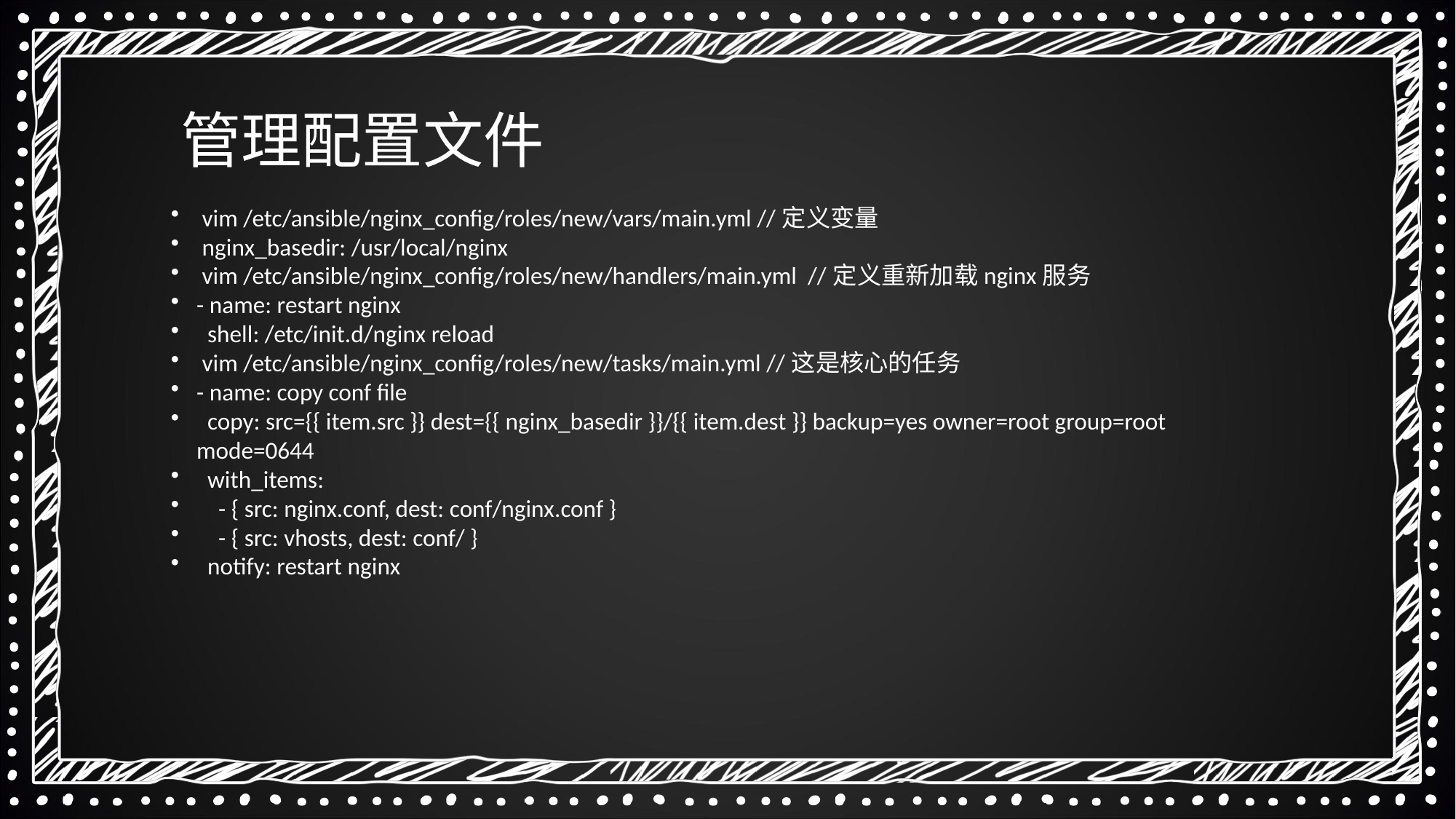

管理配置文件
 vim /etc/ansible/nginx_config/roles/new/vars/main.yml //定义变量
 nginx_basedir: /usr/local/nginx
 vim /etc/ansible/nginx_config/roles/new/handlers/main.yml  //定义重新加载nginx服务
- name: restart nginx
  shell: /etc/init.d/nginx reload
 vim /etc/ansible/nginx_config/roles/new/tasks/main.yml //这是核心的任务
- name: copy conf file
  copy: src={{ item.src }} dest={{ nginx_basedir }}/{{ item.dest }} backup=yes owner=root group=root mode=0644
  with_items:
    - { src: nginx.conf, dest: conf/nginx.conf }
    - { src: vhosts, dest: conf/ }
  notify: restart nginx